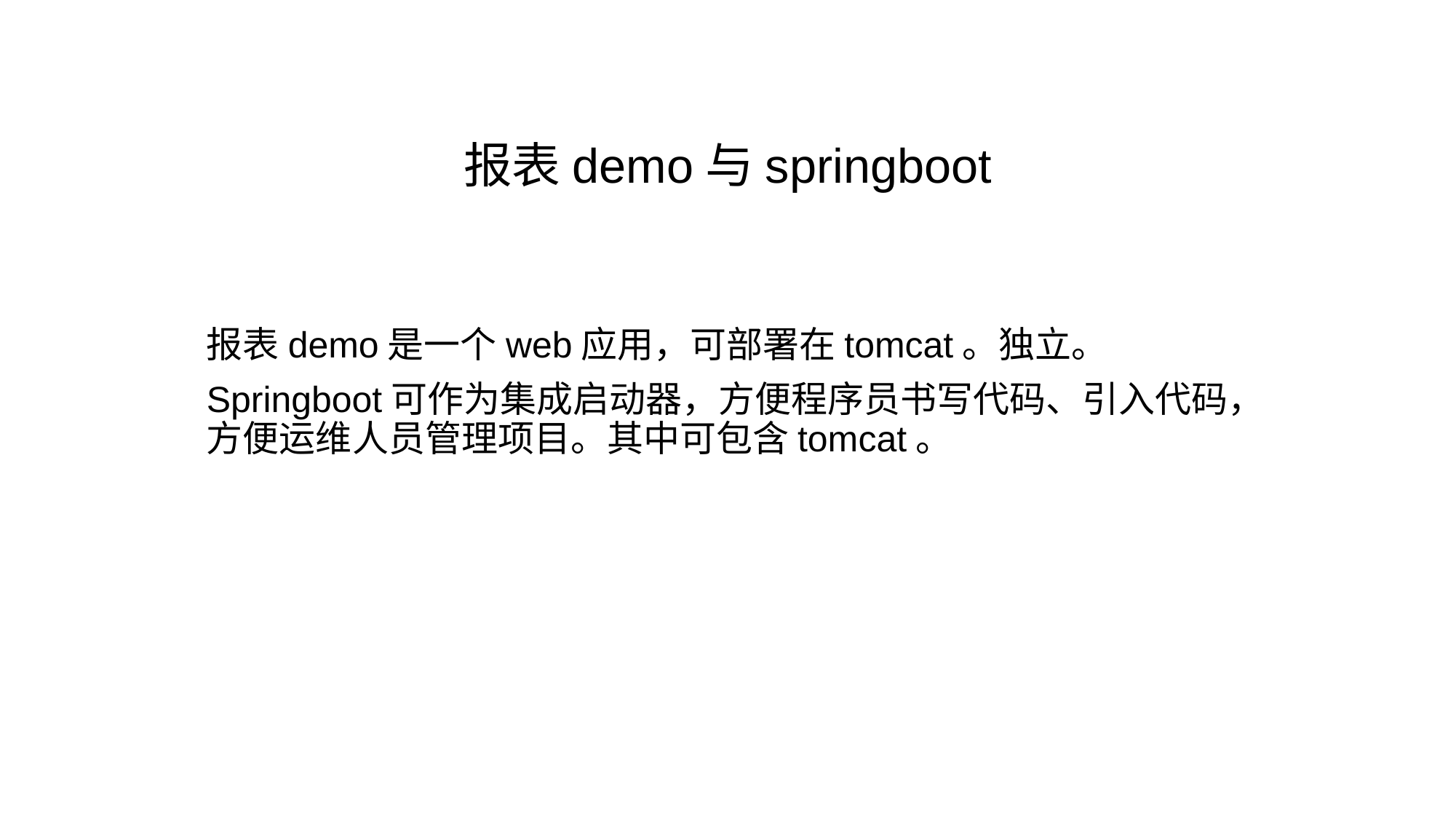

# 报表demo与springboot
报表demo是一个web应用，可部署在tomcat。独立。
Springboot可作为集成启动器，方便程序员书写代码、引入代码，方便运维人员管理项目。其中可包含tomcat。